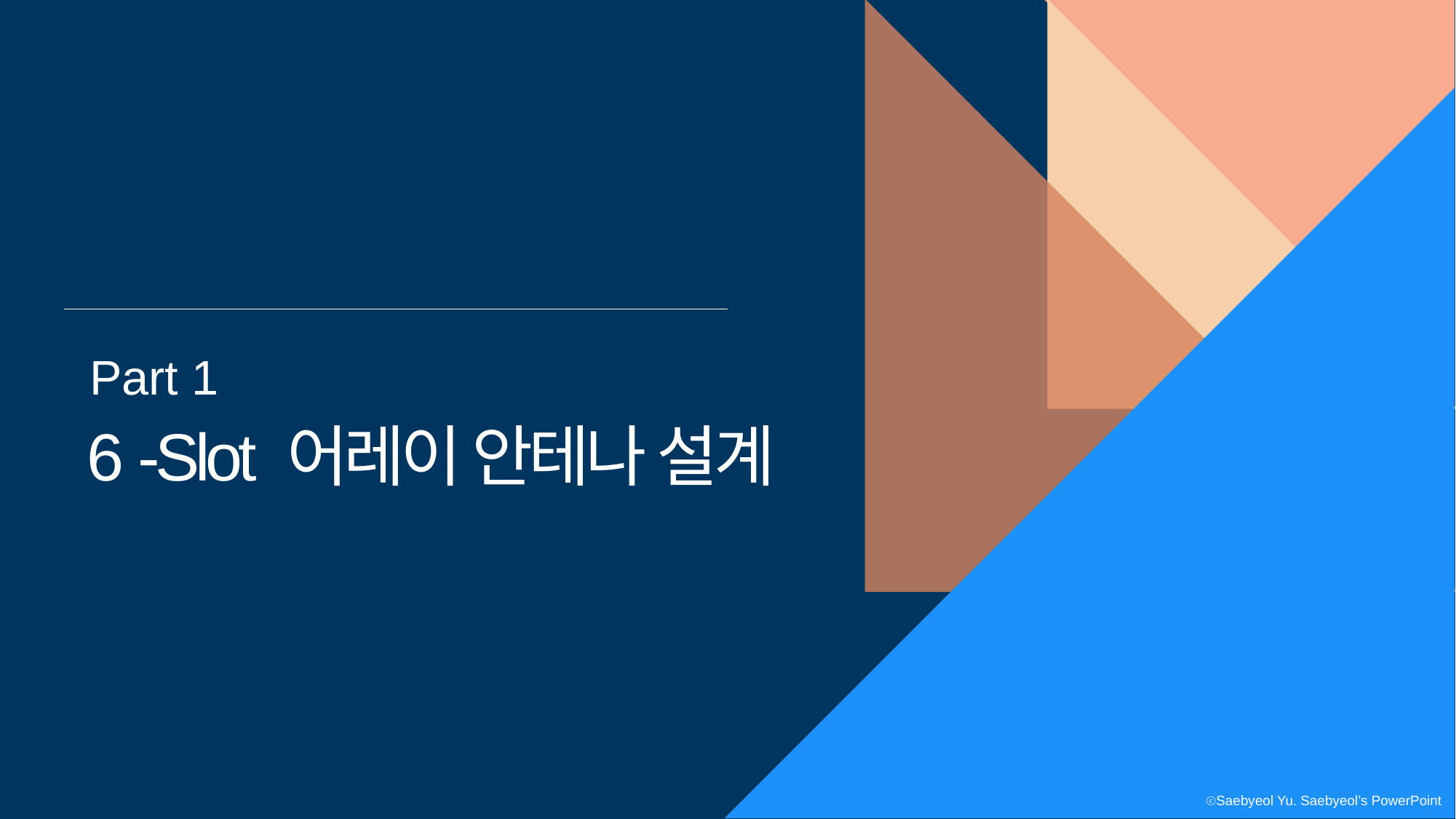

Part 1
6 -Slot 어레이 안테나 설계
ⓒSaebyeol Yu. Saebyeol’s PowerPoint